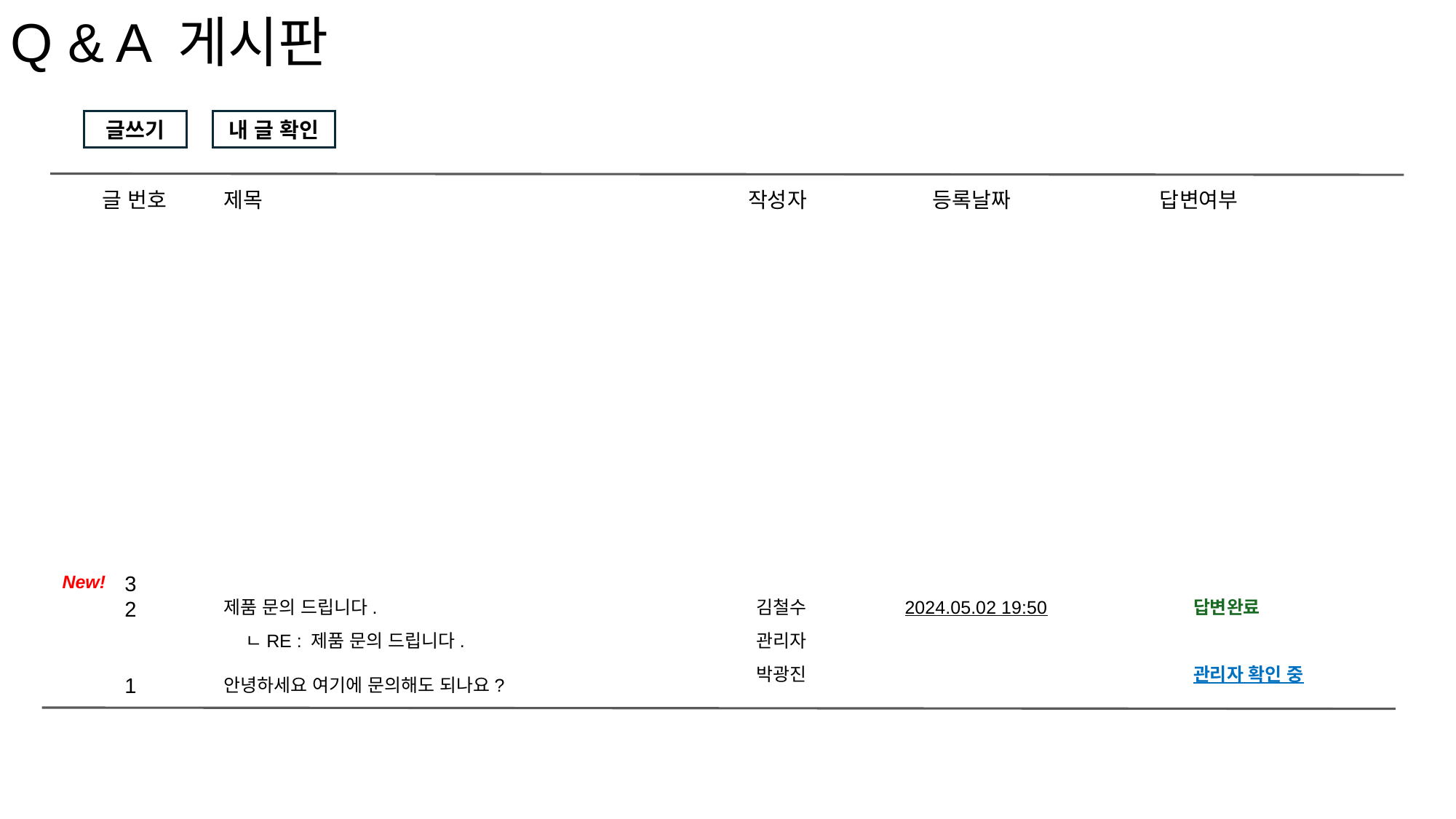

# Q & A 게시판
내 글 확인
글쓰기
글 번호
제목
작성자
등록날짜
답변여부
3
2

1

New!
김철수
제품 문의 드립니다.
답변완료
2024.05.02 19:50
관리자
ㄴRE : 제품 문의 드립니다.
박광진
관리자 확인 중
안녕하세요 여기에 문의해도 되나요?